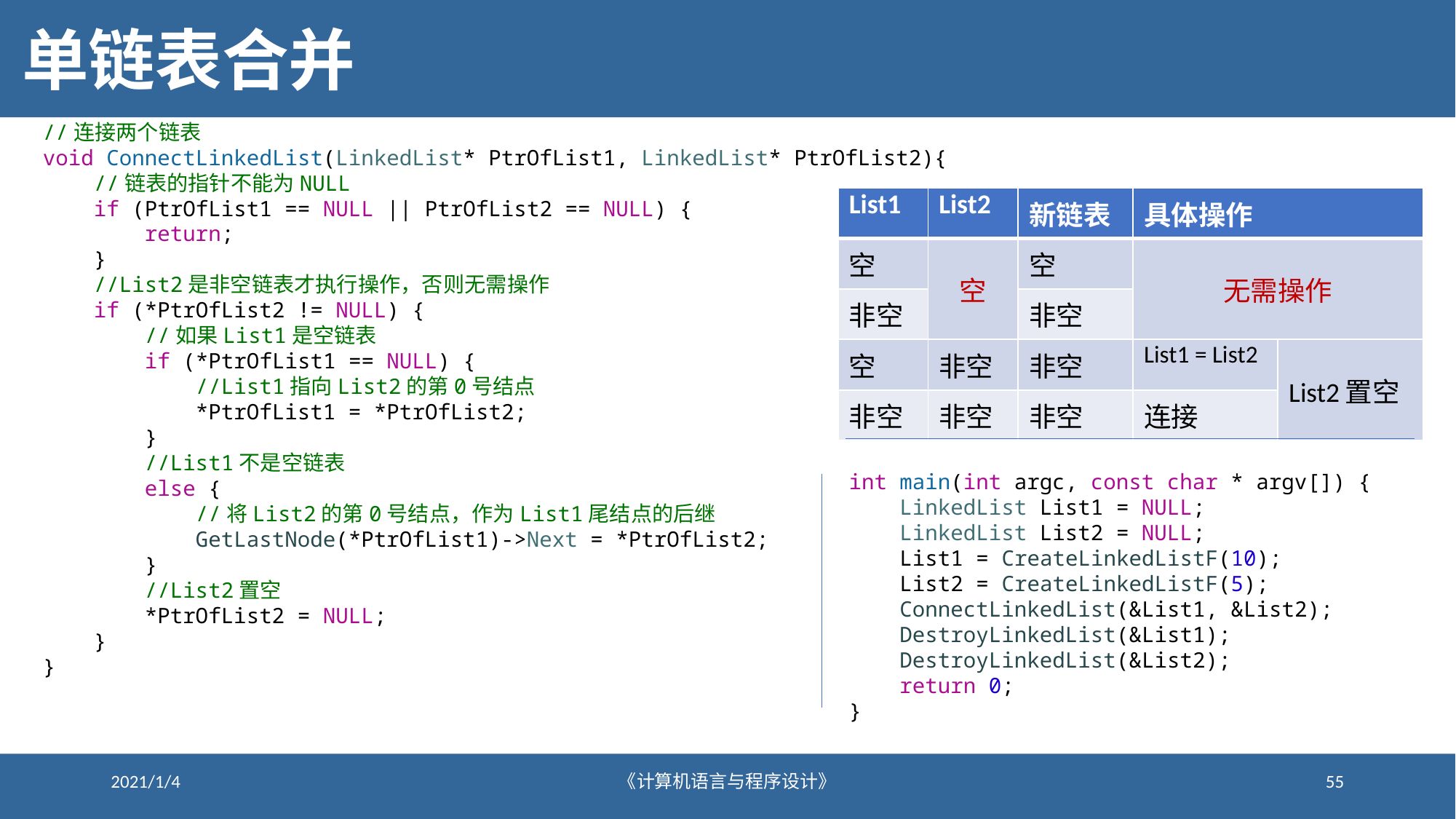

# 单链表合并
//连接两个链表
void ConnectLinkedList(LinkedList* PtrOfList1, LinkedList* PtrOfList2){
    //链表的指针不能为NULL
    if (PtrOfList1 == NULL || PtrOfList2 == NULL) {
        return;
    }
    //List2是非空链表才执行操作，否则无需操作
    if (*PtrOfList2 != NULL) {
        //如果List1是空链表
        if (*PtrOfList1 == NULL) {
            //List1指向List2的第0号结点
            *PtrOfList1 = *PtrOfList2;
        }
        //List1不是空链表
        else {
            //将List2的第0号结点，作为List1尾结点的后继
            GetLastNode(*PtrOfList1)->Next = *PtrOfList2;
        }
        //List2置空
        *PtrOfList2 = NULL;
    }
}
| List1 | List2 | 新链表 | 具体操作 |  |
| --- | --- | --- | --- | --- |
| 空 | 空 | 空 | 无需操作 |  |
| 非空 | 空 | 非空 | 无需操作 |  |
| 空 | 非空 | 非空 | List1 = List2 | List2置空 |
| 非空 | 非空 | 非空 | 连接 |  |
int main(int argc, const char * argv[]) {
    LinkedList List1 = NULL;
    LinkedList List2 = NULL;
    List1 = CreateLinkedListF(10);
    List2 = CreateLinkedListF(5);
    ConnectLinkedList(&List1, &List2);
    DestroyLinkedList(&List1);
    DestroyLinkedList(&List2);
    return 0;
}
2021/1/4
《计算机语言与程序设计》
55